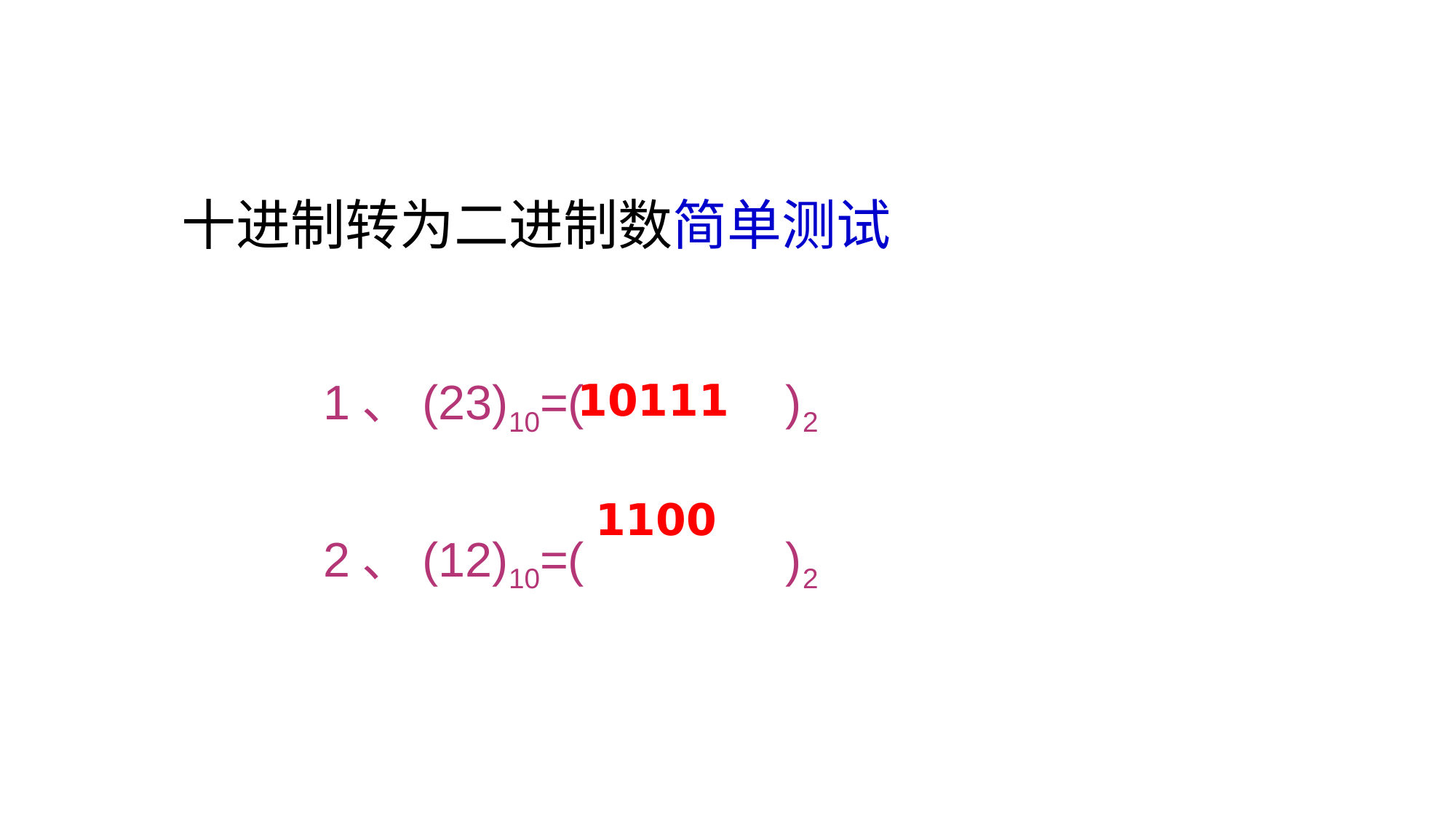

# 十进制转为二进制数简单测试
	1、(23)10=(               )2

 	2、(12)10=(               )2
10111
1100